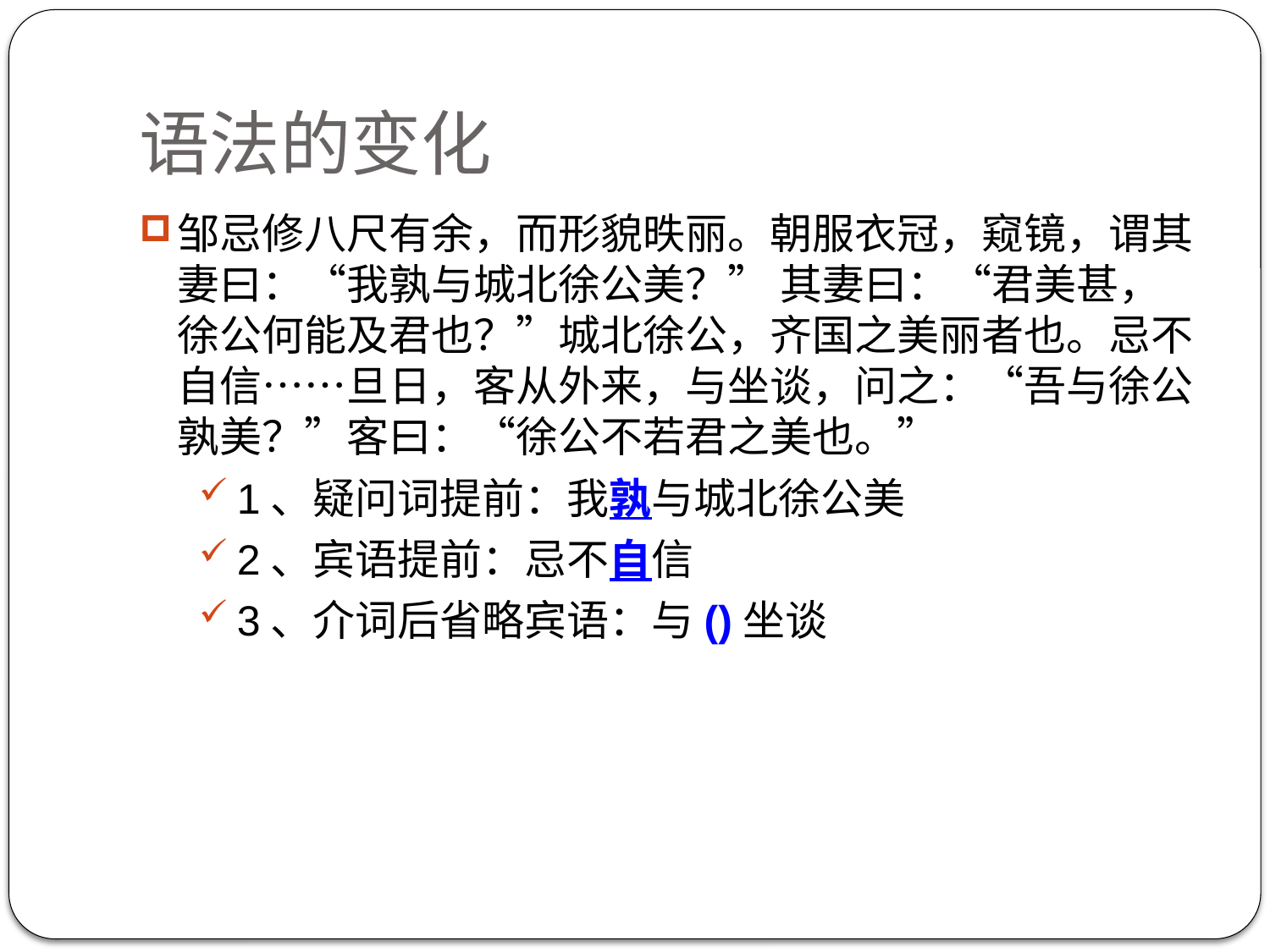

# 语法的变化
邹忌修八尺有余，而形貌昳丽。朝服衣冠，窥镜，谓其妻曰：“我孰与城北徐公美？” 其妻曰：“君美甚，徐公何能及君也？”城北徐公，齐国之美丽者也。忌不自信……旦日，客从外来，与坐谈，问之：“吾与徐公孰美？”客曰：“徐公不若君之美也。”
1、疑问词提前：我孰与城北徐公美
2、宾语提前：忌不自信
3、介词后省略宾语：与()坐谈